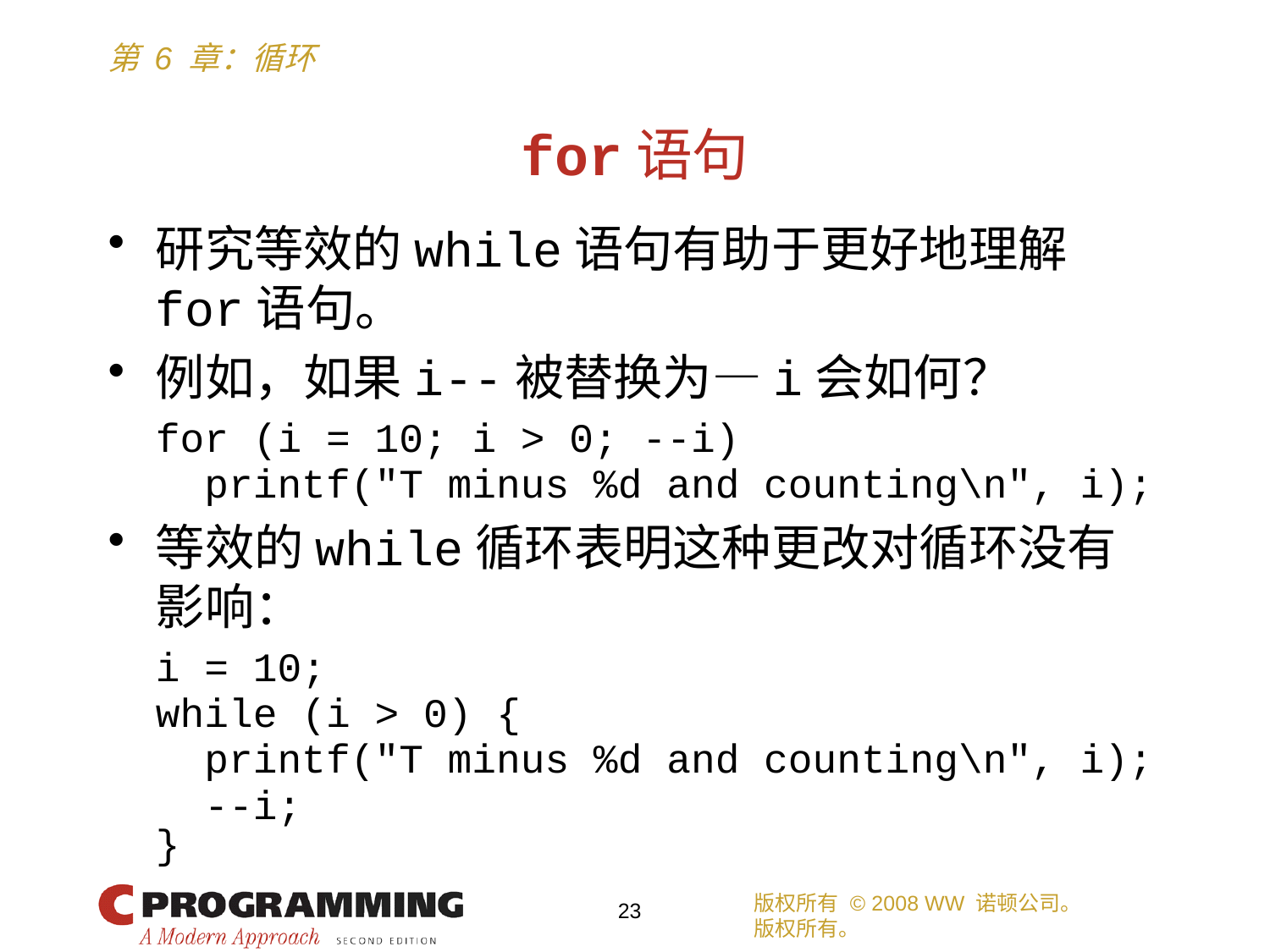

# for语句
研究等效的while语句有助于更好地理解for语句。
例如，如果i--被替换为—i会如何？
	for (i = 10; i > 0; --i)
	  printf("T minus %d and counting\n", i);
等效的while循环表明这种更改对循环没有影响：
	i = 10;
	while (i > 0) {
	  printf("T minus %d and counting\n", i);
	  --i;
	}

版权所有 © 2008 WW 诺顿公司。
版权所有。
23